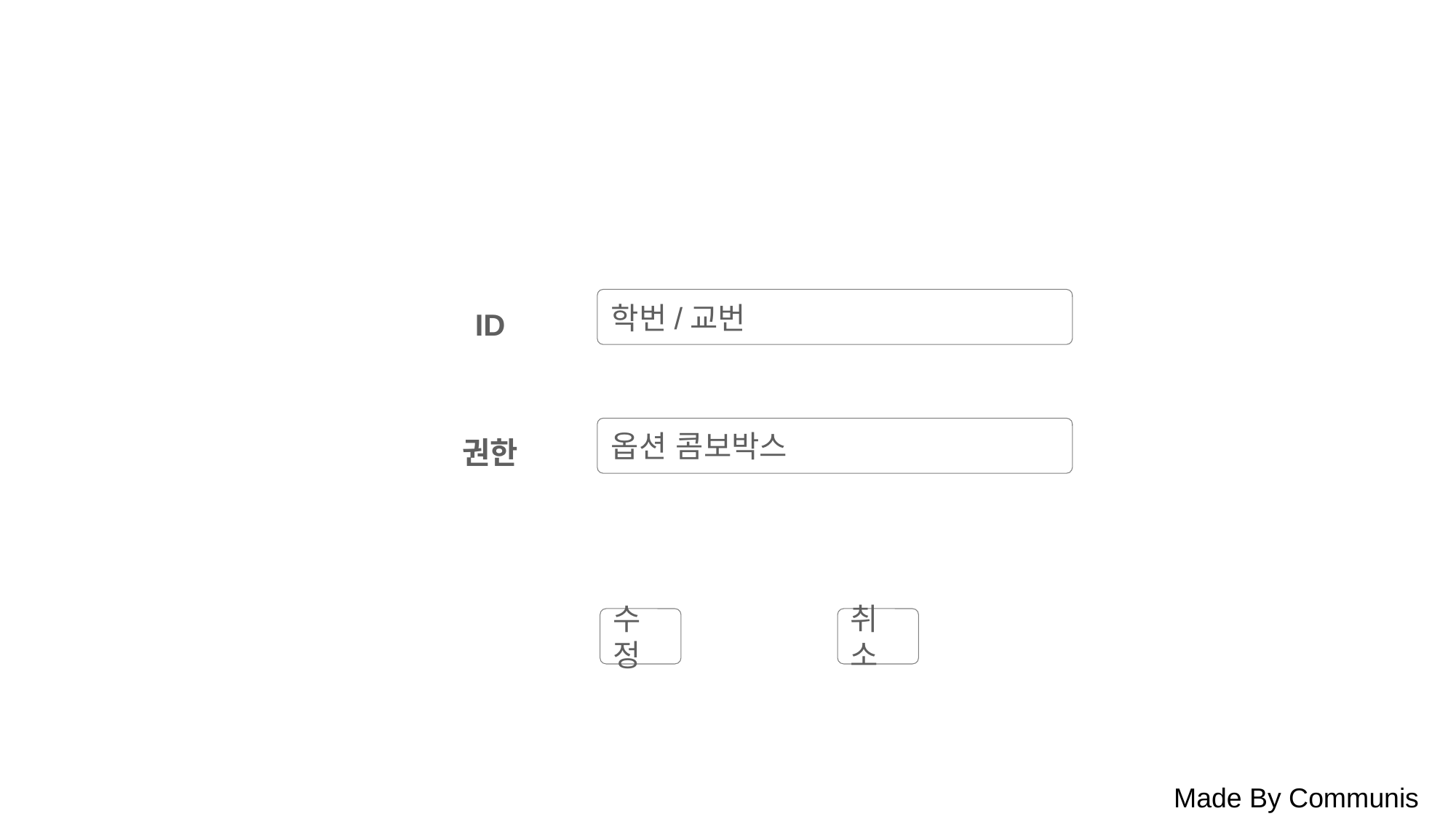

Lecture_admin/edit
학번/교번
ID
옵션 콤보박스
권한
수정
취소
Made By Communis